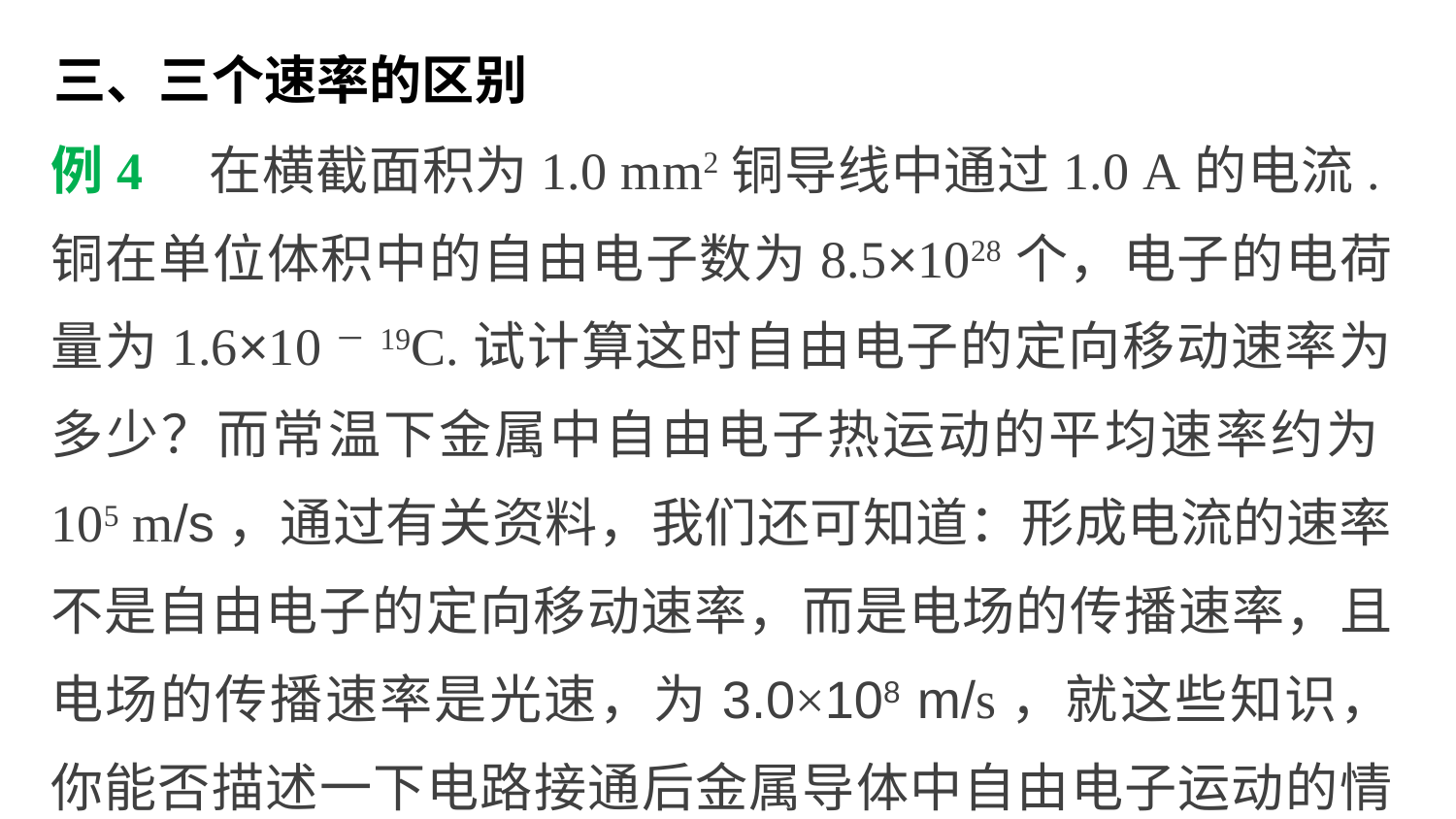

三、三个速率的区别
例4　在横截面积为1.0 mm2铜导线中通过1.0 A的电流.铜在单位体积中的自由电子数为8.5×1028个，电子的电荷量为1.6×10－19C.试计算这时自由电子的定向移动速率为多少？而常温下金属中自由电子热运动的平均速率约为105 m/s，通过有关资料，我们还可知道：形成电流的速率不是自由电子的定向移动速率，而是电场的传播速率，且电场的传播速率是光速，为3.0×108 m/s，就这些知识，你能否描述一下电路接通后金属导体中自由电子运动的情景.